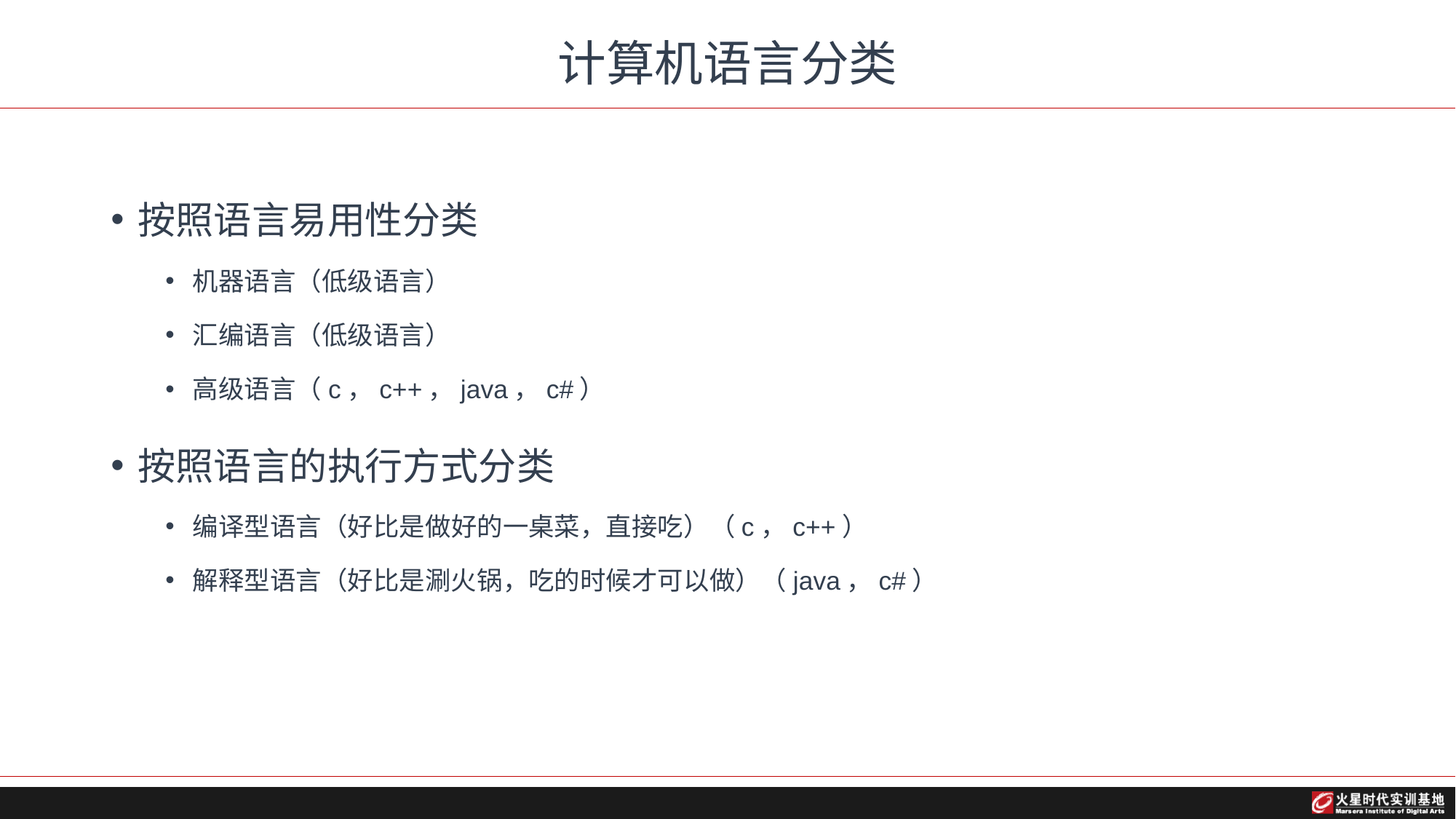

# 计算机语言分类
按照语言易用性分类
机器语言（低级语言）
汇编语言（低级语言）
高级语言（c，c++，java，c#）
按照语言的执行方式分类
编译型语言（好比是做好的一桌菜，直接吃）（c，c++）
解释型语言（好比是涮火锅，吃的时候才可以做）（java，c#）